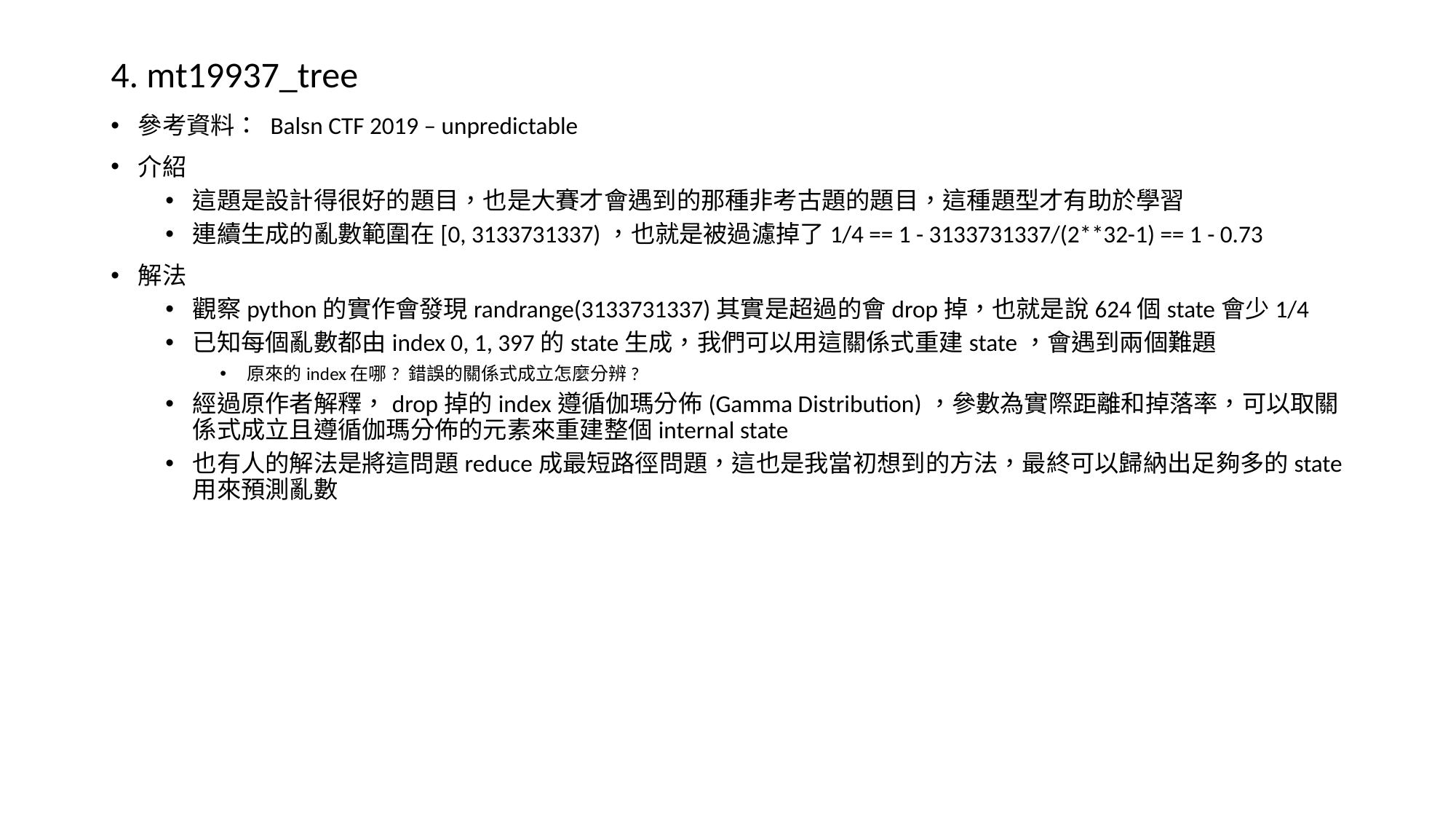

# 4. mt19937_tree
參考資料： Balsn CTF 2019 – unpredictable
介紹
這題是設計得很好的題目，也是大賽才會遇到的那種非考古題的題目，這種題型才有助於學習
連續生成的亂數範圍在[0, 3133731337)，也就是被過濾掉了1/4 == 1 - 3133731337/(2**32-1) == 1 - 0.73
解法
觀察python的實作會發現randrange(3133731337)其實是超過的會drop掉，也就是說624個state會少1/4
已知每個亂數都由index 0, 1, 397的state生成，我們可以用這關係式重建state，會遇到兩個難題
原來的index在哪? 錯誤的關係式成立怎麼分辨?
經過原作者解釋，drop掉的index遵循伽瑪分佈(Gamma Distribution)，參數為實際距離和掉落率，可以取關係式成立且遵循伽瑪分佈的元素來重建整個internal state
也有人的解法是將這問題reduce成最短路徑問題，這也是我當初想到的方法，最終可以歸納出足夠多的state用來預測亂數